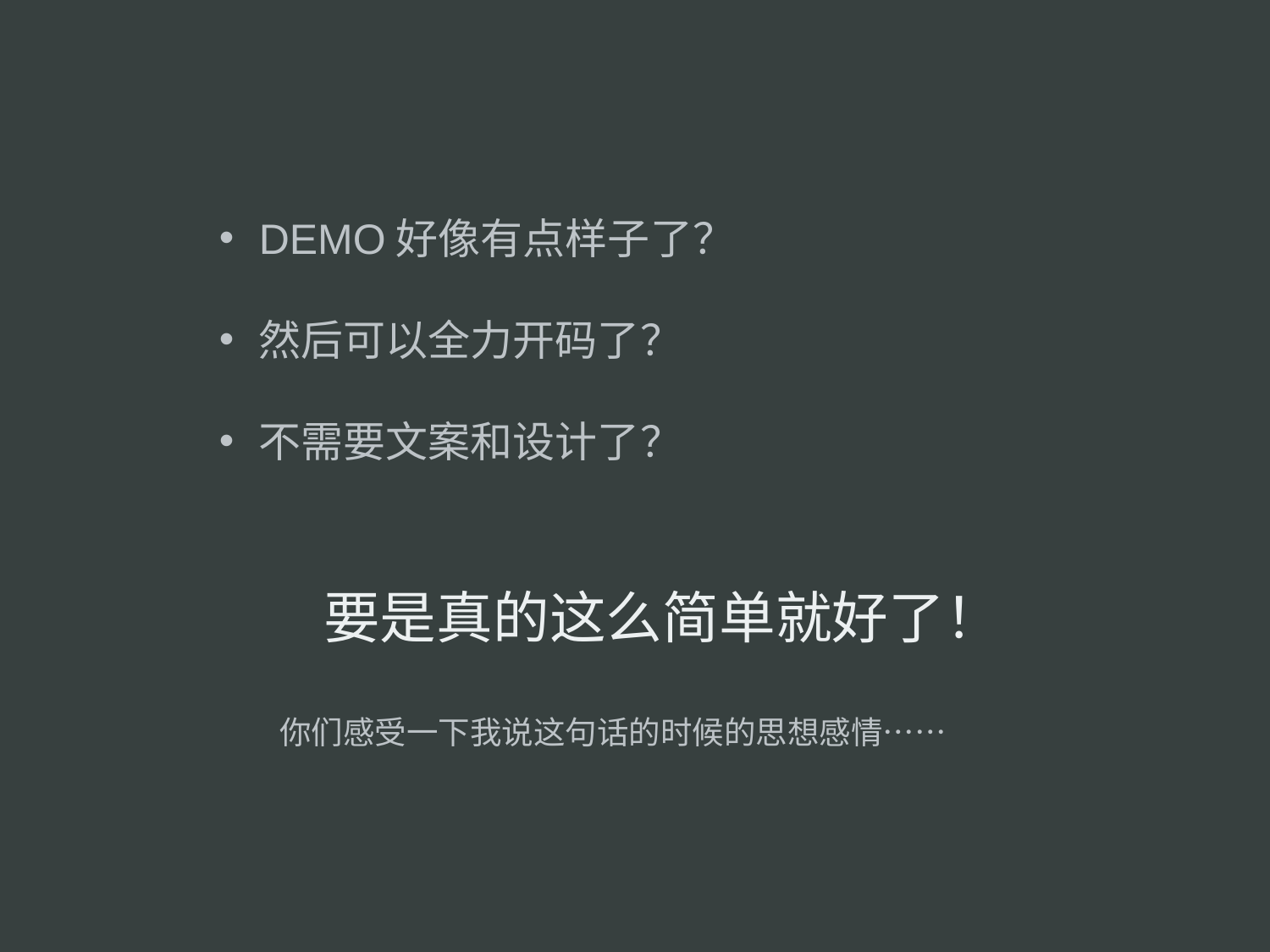

DEMO好像有点样子了？
然后可以全力开码了？
不需要文案和设计了？
要是真的这么简单就好了！
你们感受一下我说这句话的时候的思想感情……